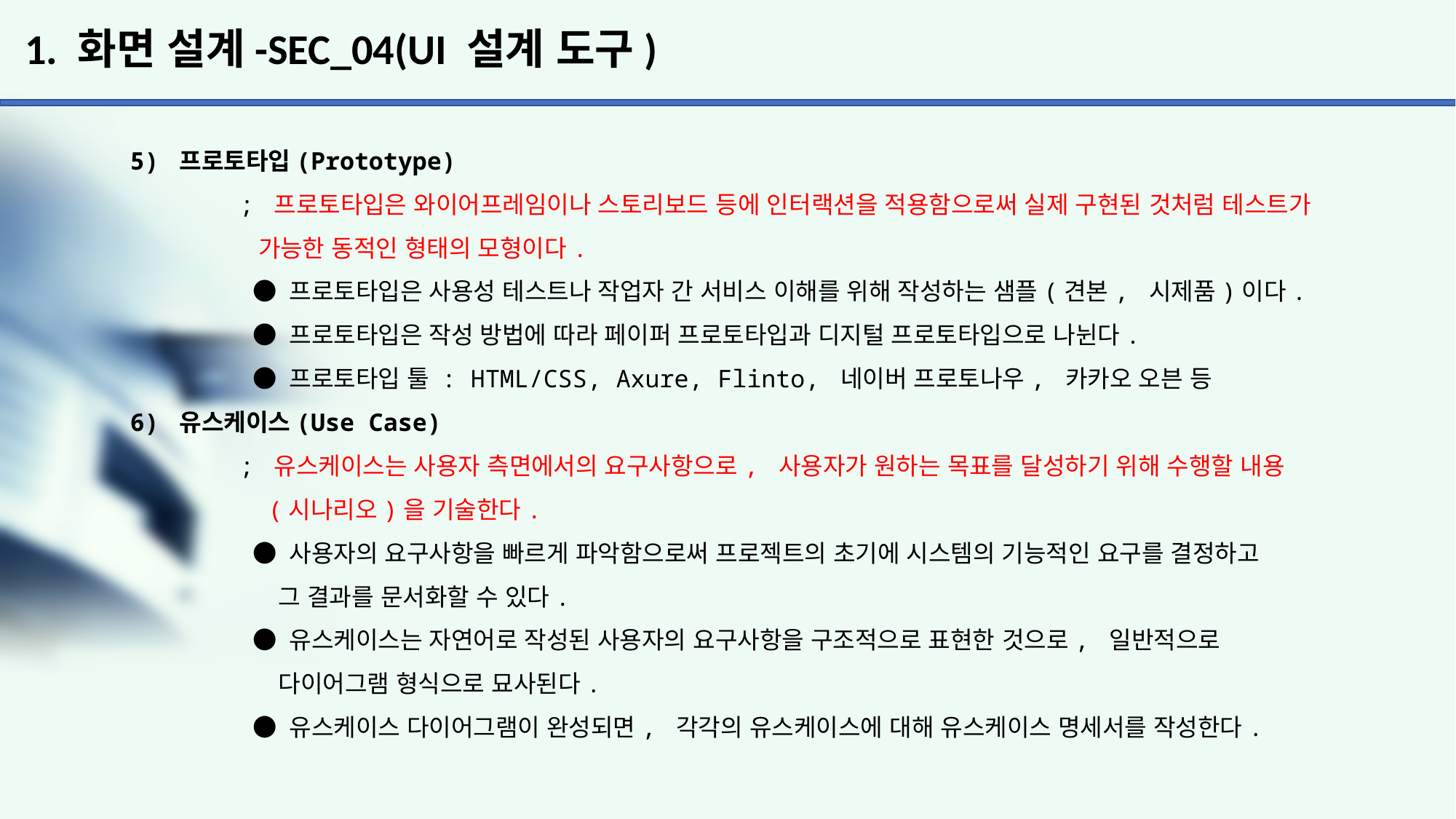

# 1. 화면 설계-SEC_04(UI 설계 도구)
5) 프로토타입(Prototype)
	; 프로토타입은 와이어프레임이나 스토리보드 등에 인터랙션을 적용함으로써 실제 구현된 것처럼 테스트가
	  가능한 동적인 형태의 모형이다.
	  ● 프로토타입은 사용성 테스트나 작업자 간 서비스 이해를 위해 작성하는 샘플(견본, 시제품)이다.
	  ● 프로토타입은 작성 방법에 따라 페이퍼 프로토타입과 디지털 프로토타입으로 나뉜다.
	  ● 프로토타입 툴 : HTML/CSS, Axure, Flinto, 네이버 프로토나우, 카카오 오븐 등
6) 유스케이스(Use Case)
	; 유스케이스는 사용자 측면에서의 요구사항으로, 사용자가 원하는 목표를 달성하기 위해 수행할 내용
	  (시나리오)을 기술한다.
	  ● 사용자의 요구사항을 빠르게 파악함으로써 프로젝트의 초기에 시스템의 기능적인 요구를 결정하고
	     그 결과를 문서화할 수 있다.
	  ● 유스케이스는 자연어로 작성된 사용자의 요구사항을 구조적으로 표현한 것으로, 일반적으로
	     다이어그램 형식으로 묘사된다.
	  ● 유스케이스 다이어그램이 완성되면, 각각의 유스케이스에 대해 유스케이스 명세서를 작성한다.